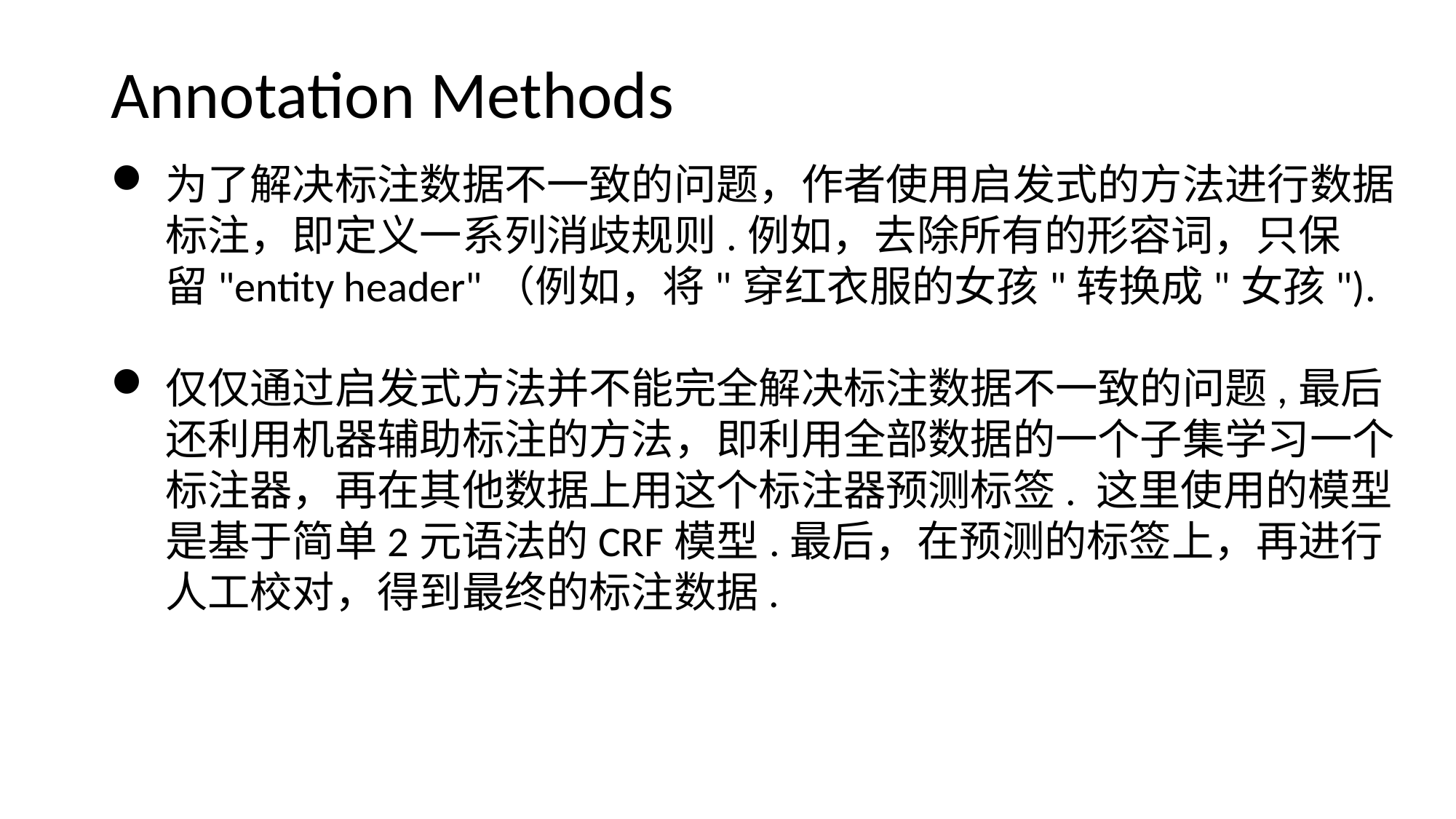

# Annotation Methods
为了解决标注数据不一致的问题，作者使用启发式的方法进行数据标注，即定义一系列消歧规则.例如，去除所有的形容词，只保留"entity header"（例如，将"穿红衣服的女孩"转换成"女孩").

仅仅通过启发式方法并不能完全解决标注数据不一致的问题,最后还利用机器辅助标注的方法，即利用全部数据的一个子集学习一个标注器，再在其他数据上用这个标注器预测标签. 这里使用的模型是基于简单2元语法的CRF模型.最后，在预测的标签上，再进行人工校对，得到最终的标注数据.